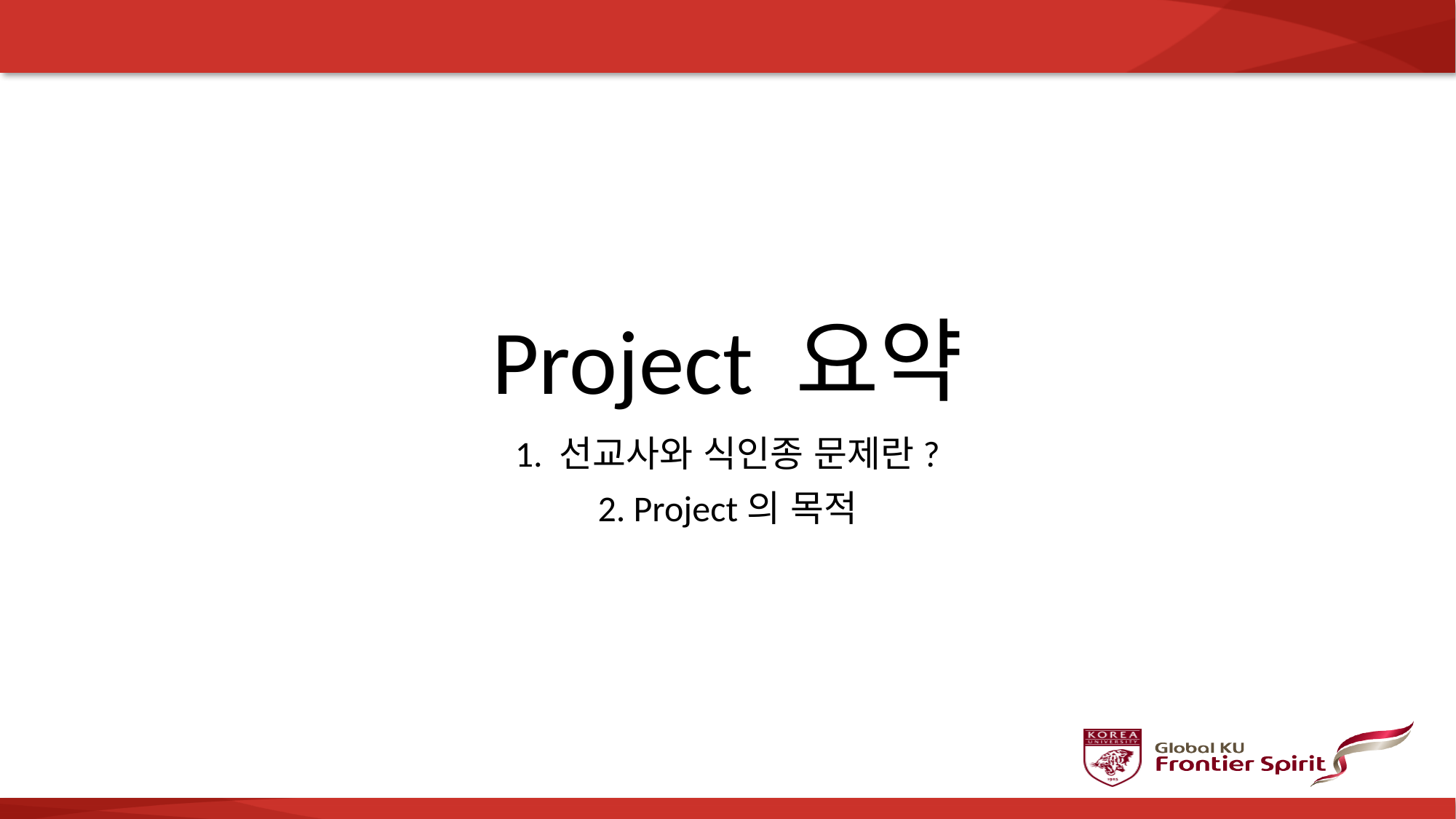

# Project 요약
1. 선교사와 식인종 문제란?
2. Project의 목적